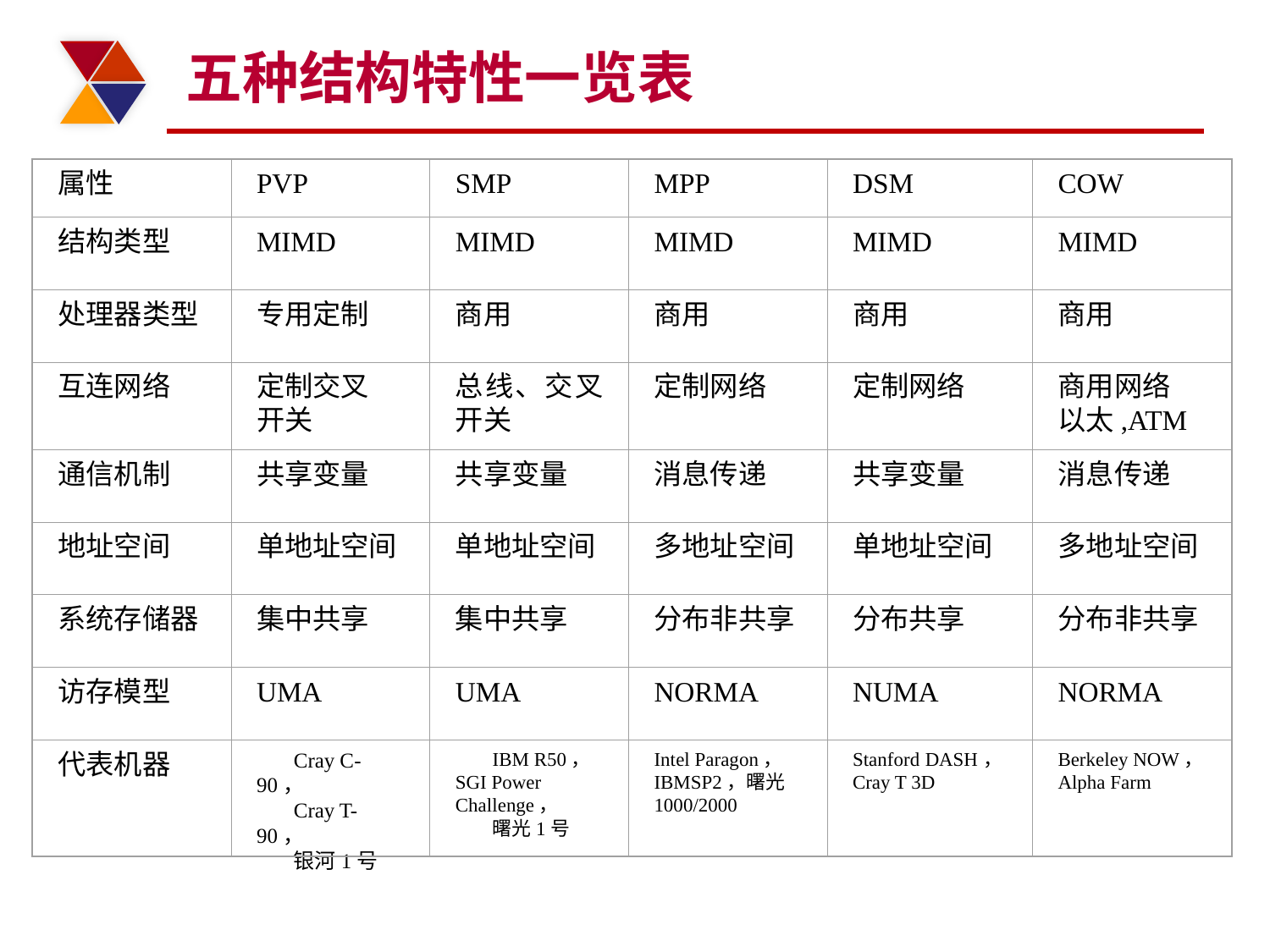

# 五种结构特性一览表

属性

PVP

SMP

MPP

DSM

COW

结构类型

MIMD

MIMD

MIMD

MIMD

MIMD

处理器类型

专用定制

商用

商用

商用

商用

互连网络

定制交叉
开关

总线、交叉开关

定制网络

定制网络

商用网络
以太,ATM

通信机制

共享变量

共享变量

消息传递

共享变量

消息传递

地址空间

单地址空间

单地址空间

多地址空间

单地址空间

多地址空间

系统存储器

集中共享

集中共享

分布非共享

分布共享

分布非共享

访存模型

UMA

UMA

NORMA

NUMA

NORMA

代表机器

Cray C-90，
Cray T-90，
银河1号

IBM R50，SGI Power Challenge，
曙光1号

Intel Paragon，    IBMSP2，曙光1000/2000

Stanford DASH，Cray T 3D

Berkeley NOW，Alpha Farm